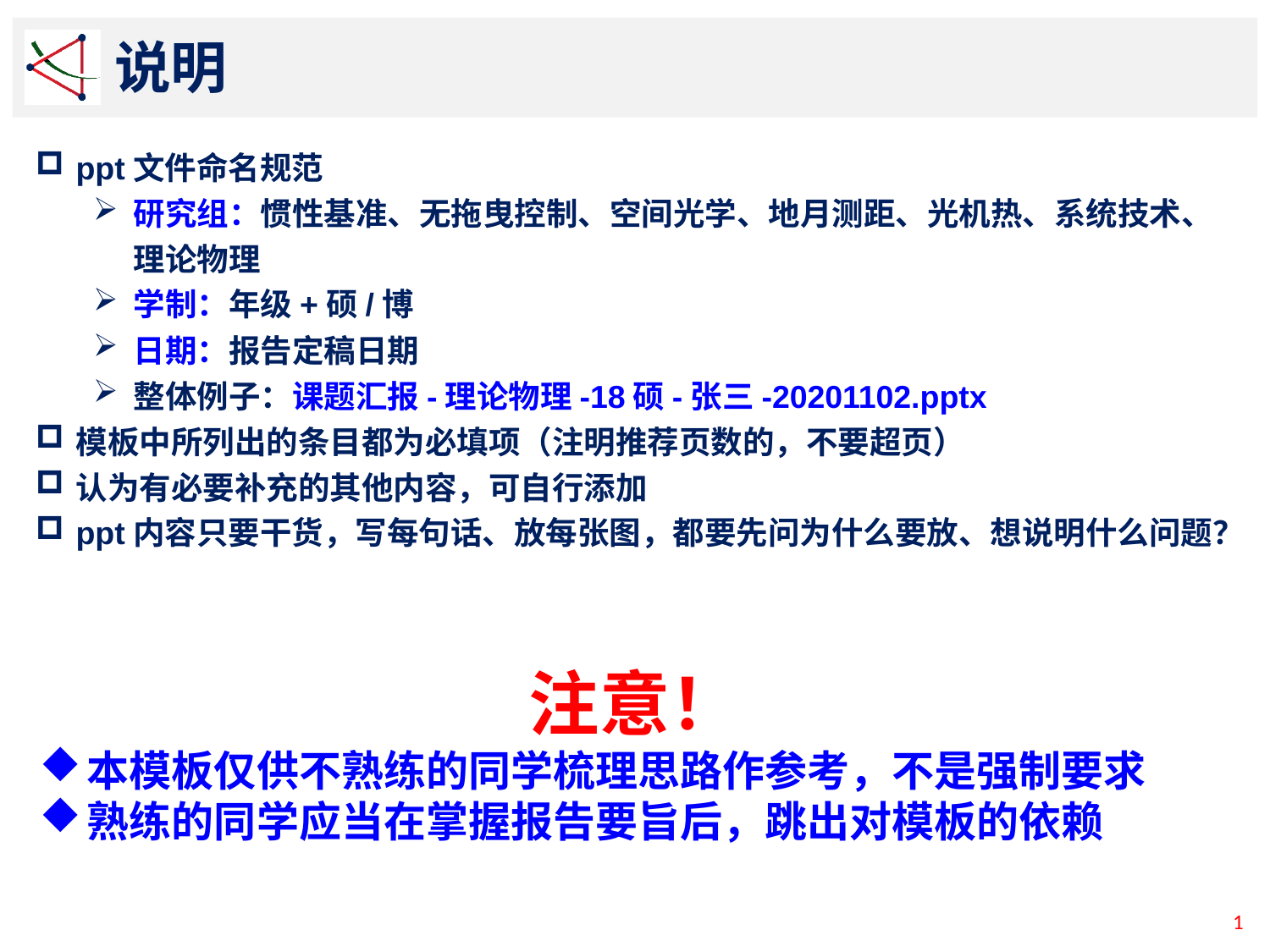

说明
ppt文件命名规范
研究组：惯性基准、无拖曳控制、空间光学、地月测距、光机热、系统技术、理论物理
学制：年级+硕/博
日期：报告定稿日期
整体例子：课题汇报-理论物理-18硕-张三-20201102.pptx
模板中所列出的条目都为必填项（注明推荐页数的，不要超页）
认为有必要补充的其他内容，可自行添加
ppt内容只要干货，写每句话、放每张图，都要先问为什么要放、想说明什么问题？
注意！
本模板仅供不熟练的同学梳理思路作参考，不是强制要求
熟练的同学应当在掌握报告要旨后，跳出对模板的依赖
1